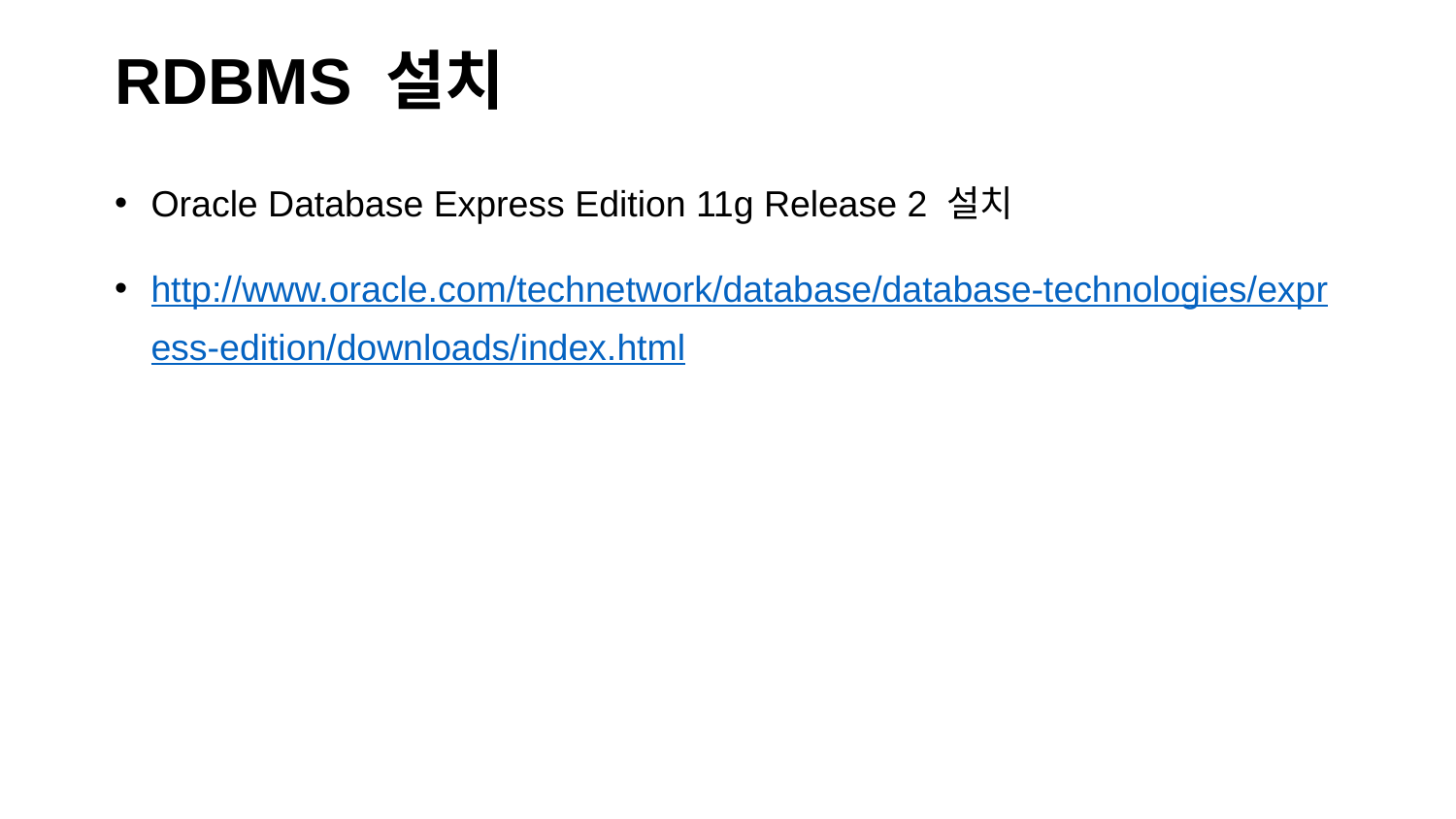

# RDBMS 설치
Oracle Database Express Edition 11g Release 2 설치
http://www.oracle.com/technetwork/database/database-technologies/express-edition/downloads/index.html